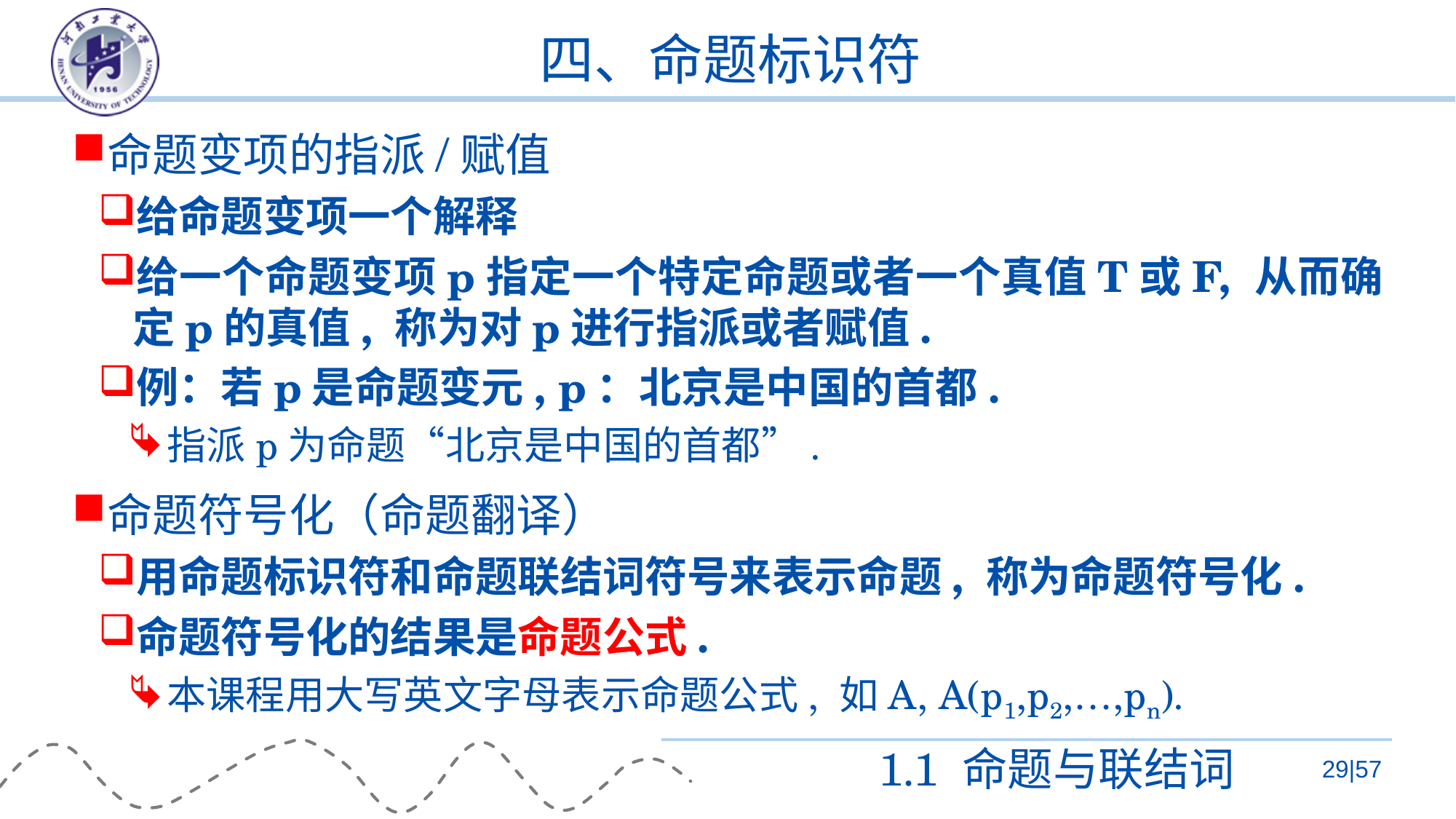

# 四、命题标识符
命题变项的指派/赋值
给命题变项一个解释
给一个命题变项p指定一个特定命题或者一个真值T或F, 从而确定p的真值, 称为对p进行指派或者赋值.
例：若p是命题变元, p：北京是中国的首都.
指派p为命题“北京是中国的首都”.
命题符号化（命题翻译）
用命题标识符和命题联结词符号来表示命题, 称为命题符号化.
命题符号化的结果是命题公式.
本课程用大写英文字母表示命题公式, 如A, A(p1,p2,…,pn).
1.1 命题与联结词
29|57